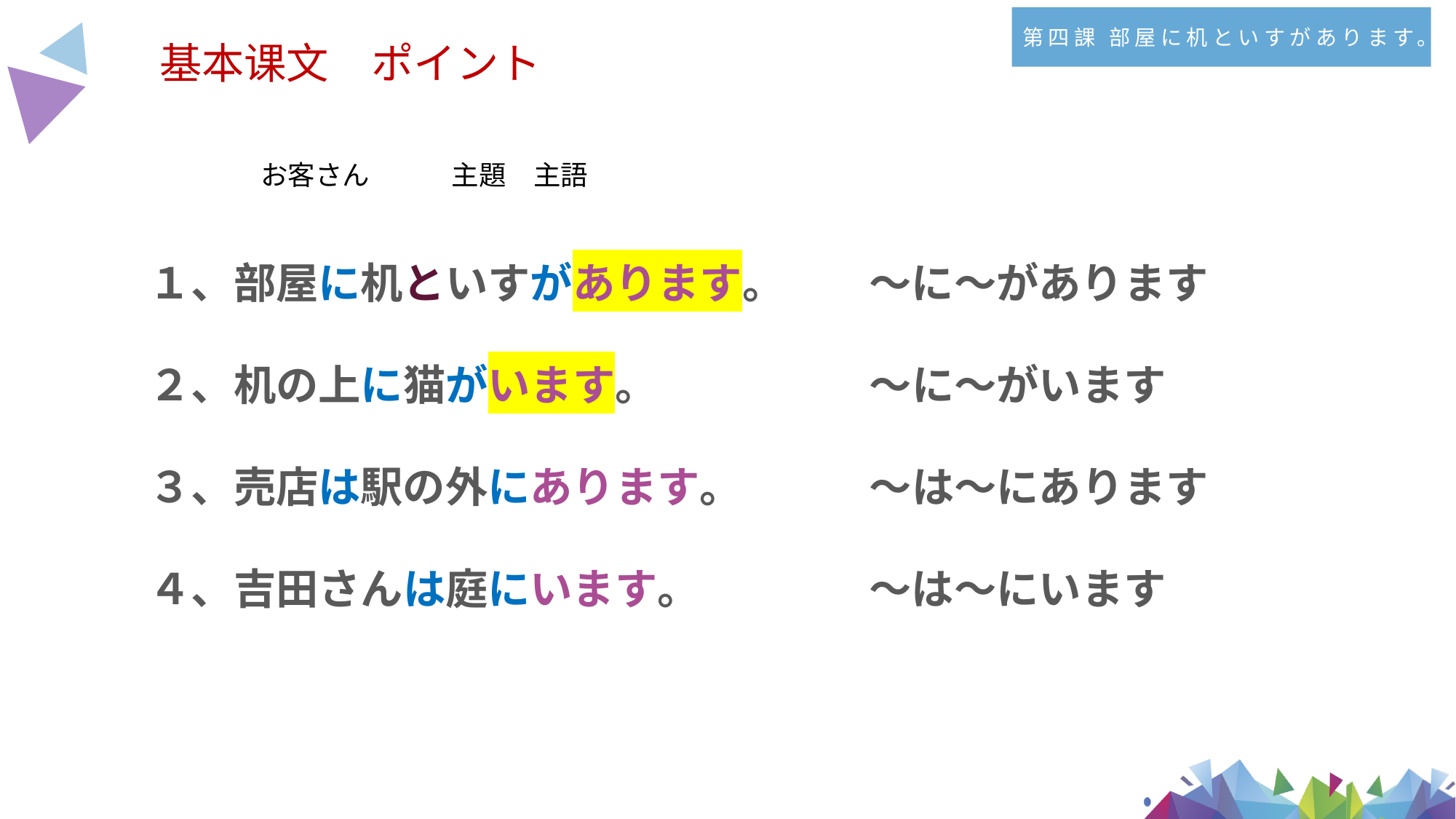

第四課 部屋に机といすがあります。
基本课文　ポイント
お客さん　　　主題　主語
１、部屋に机といすがあります。　　～に～があります
２、机の上に猫がいます。　　　　　～に～がいます
３、売店は駅の外にあります。　　　～は～にあります
４、吉田さんは庭にいます。　　　　～は～にいます